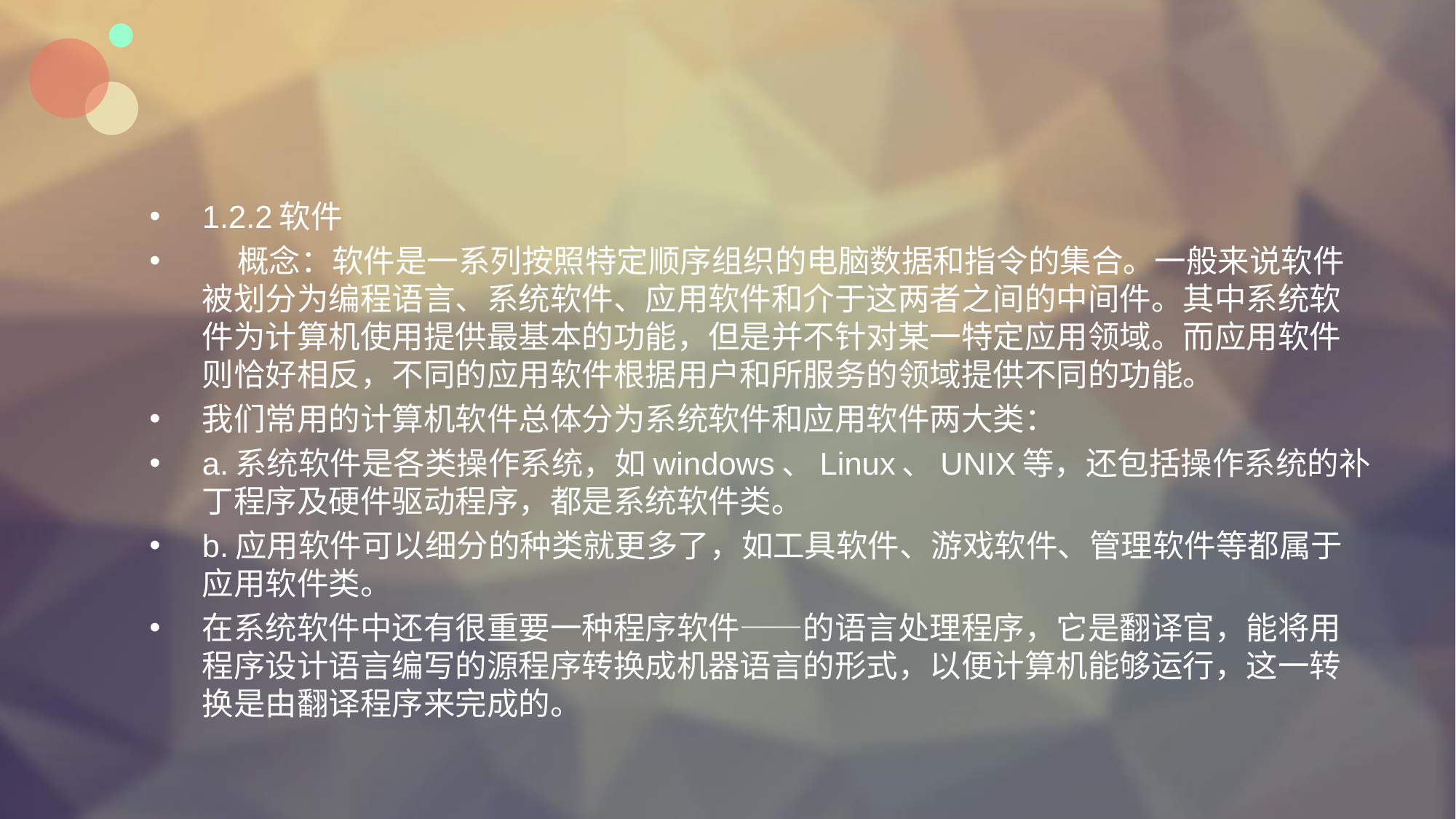

#
1.2.2软件
    概念：软件是一系列按照特定顺序组织的电脑数据和指令的集合。一般来说软件被划分为编程语言、系统软件、应用软件和介于这两者之间的中间件。其中系统软件为计算机使用提供最基本的功能，但是并不针对某一特定应用领域。而应用软件则恰好相反，不同的应用软件根据用户和所服务的领域提供不同的功能。
我们常用的计算机软件总体分为系统软件和应用软件两大类：
a.系统软件是各类操作系统，如windows、Linux、UNIX等，还包括操作系统的补丁程序及硬件驱动程序，都是系统软件类。
b.应用软件可以细分的种类就更多了，如工具软件、游戏软件、管理软件等都属于应用软件类。
在系统软件中还有很重要一种程序软件——的语言处理程序，它是翻译官，能将用程序设计语言编写的源程序转换成机器语言的形式，以便计算机能够运行，这一转换是由翻译程序来完成的。